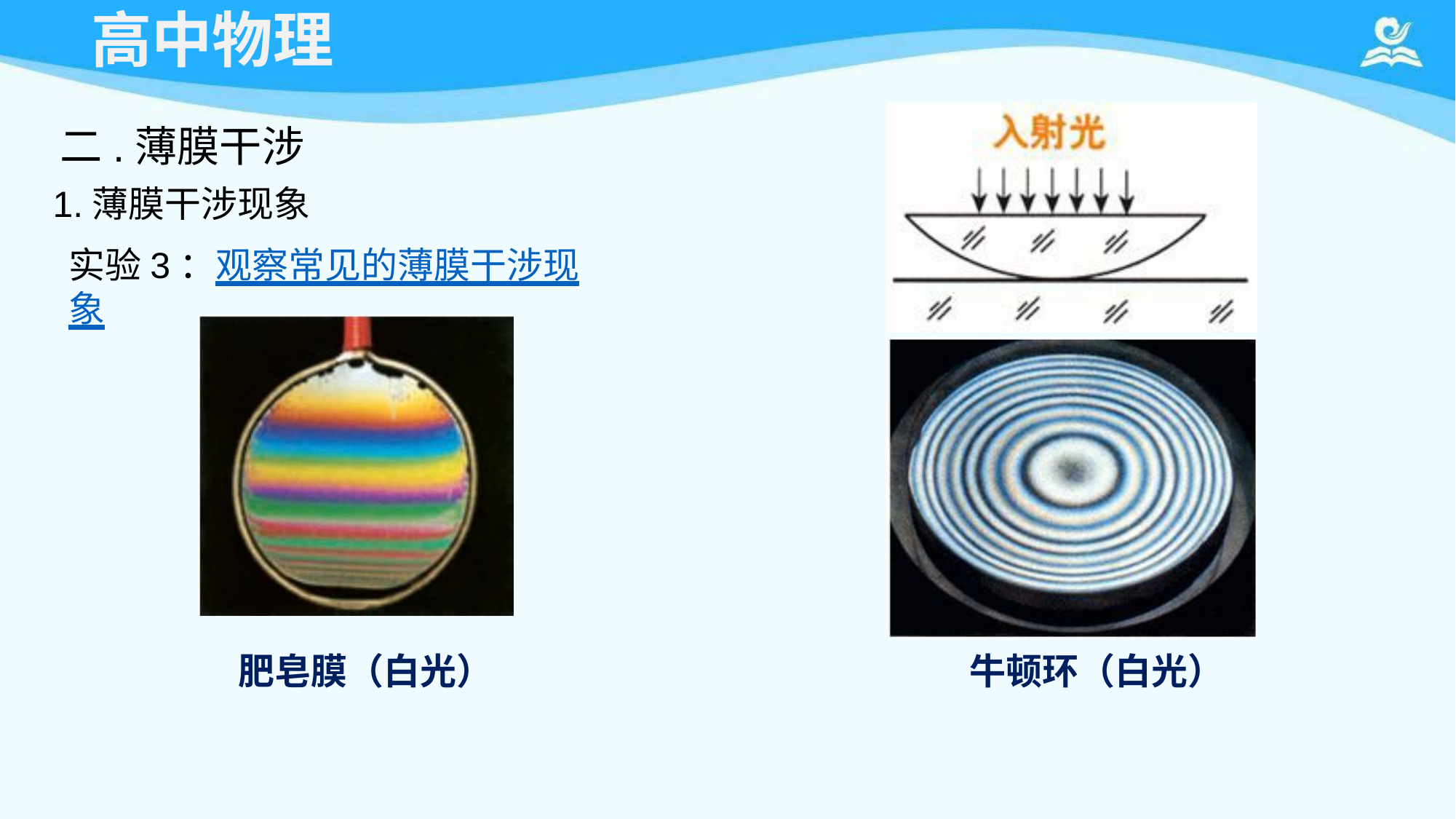

# 高中物理

二.薄膜干涉
1.薄膜干涉现象
实验3：观察常见的薄膜干涉现象

肥皂膜（白光）
牛顿环（白光）